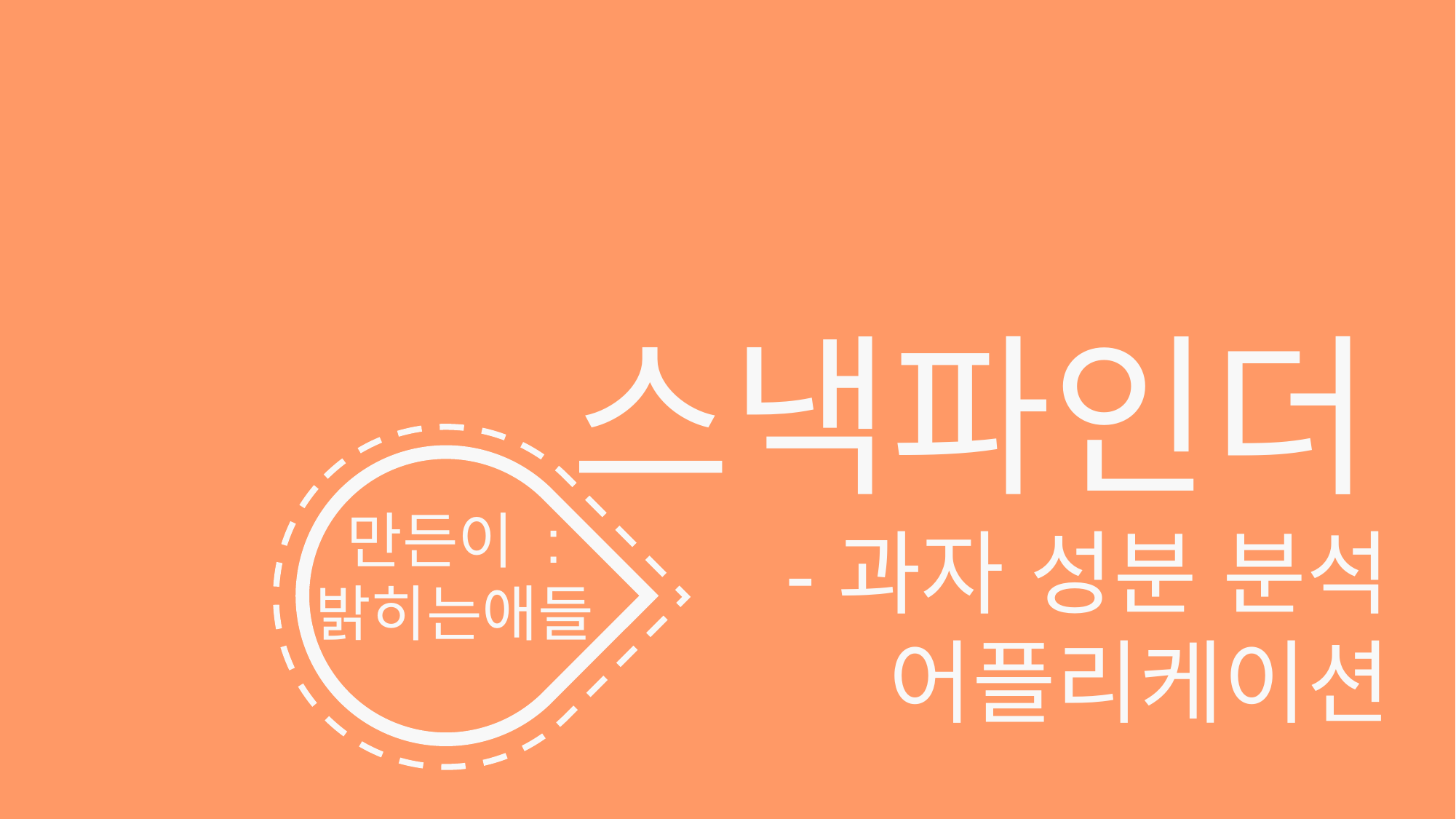

스낵파인더
-과자 성분 분석
어플리케이션

만든이 :
밝히는애들